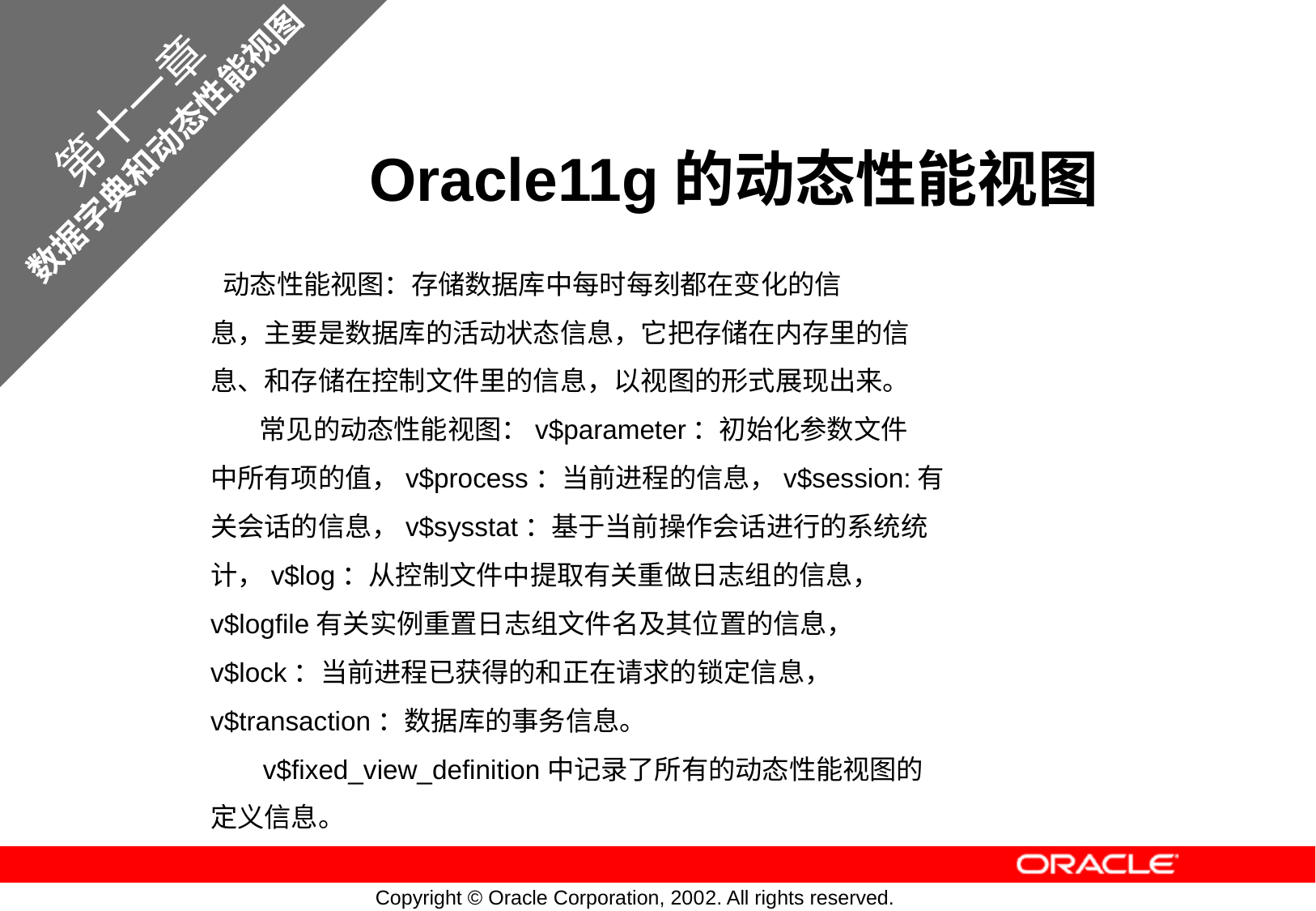

第十一章
数据字典和动态性能视图
Oracle11g的动态性能视图
 动态性能视图：存储数据库中每时每刻都在变化的信
息，主要是数据库的活动状态信息，它把存储在内存里的信
息、和存储在控制文件里的信息，以视图的形式展现出来。
       常见的动态性能视图：v$parameter：初始化参数文件
中所有项的值，v$process：当前进程的信息，v$session:有
关会话的信息，v$sysstat：基于当前操作会话进行的系统统
计，v$log：从控制文件中提取有关重做日志组的信息，
v$logfile有关实例重置日志组文件名及其位置的信息，
v$lock：当前进程已获得的和正在请求的锁定信息，
v$transaction：数据库的事务信息。
       v$fixed_view_definition中记录了所有的动态性能视图的
定义信息。